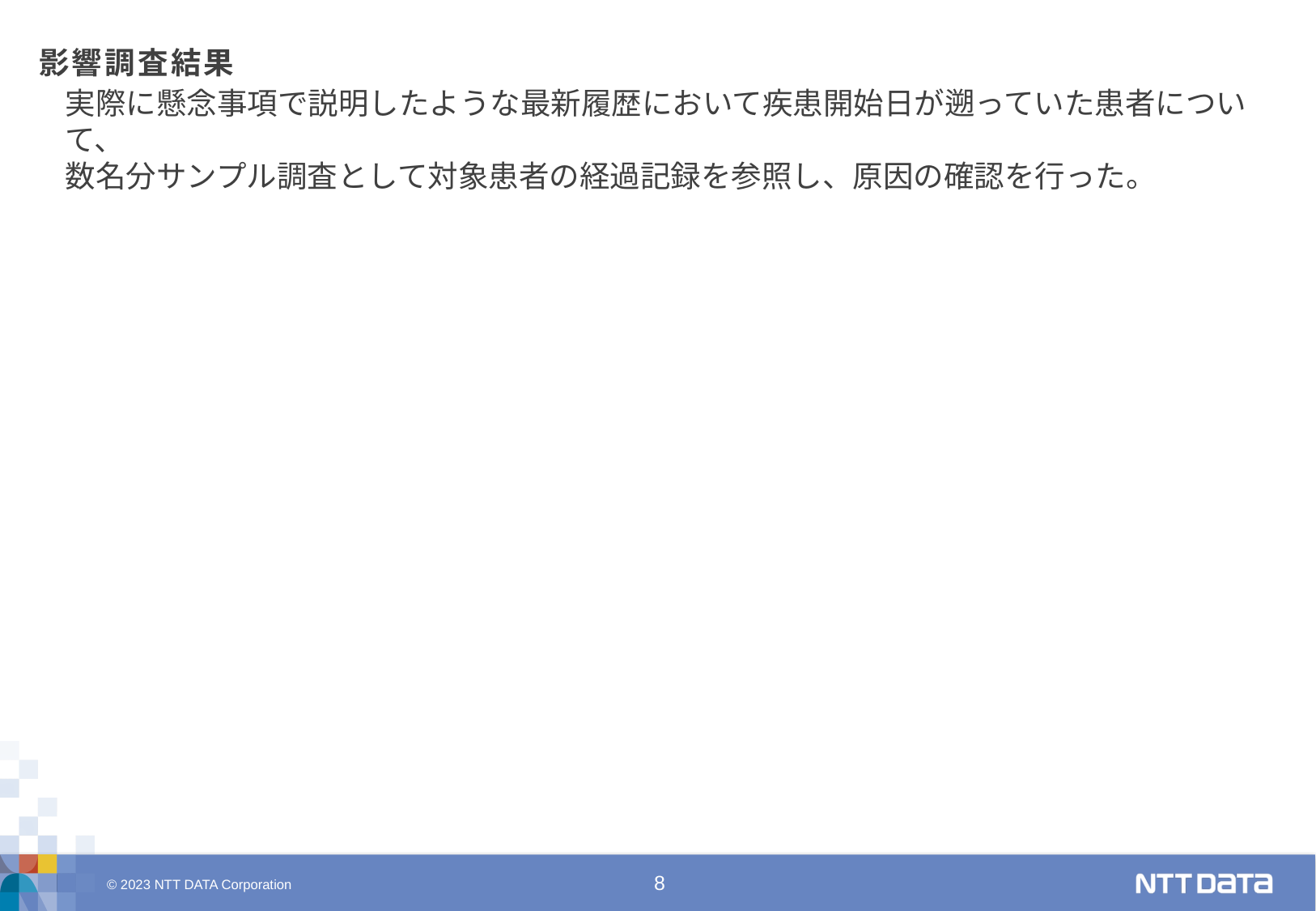

# 影響調査結果

実際に懸念事項で説明したような最新履歴において疾患開始日が遡っていた患者について、
数名分サンプル調査として対象患者の経過記録を参照し、原因の確認を行った。